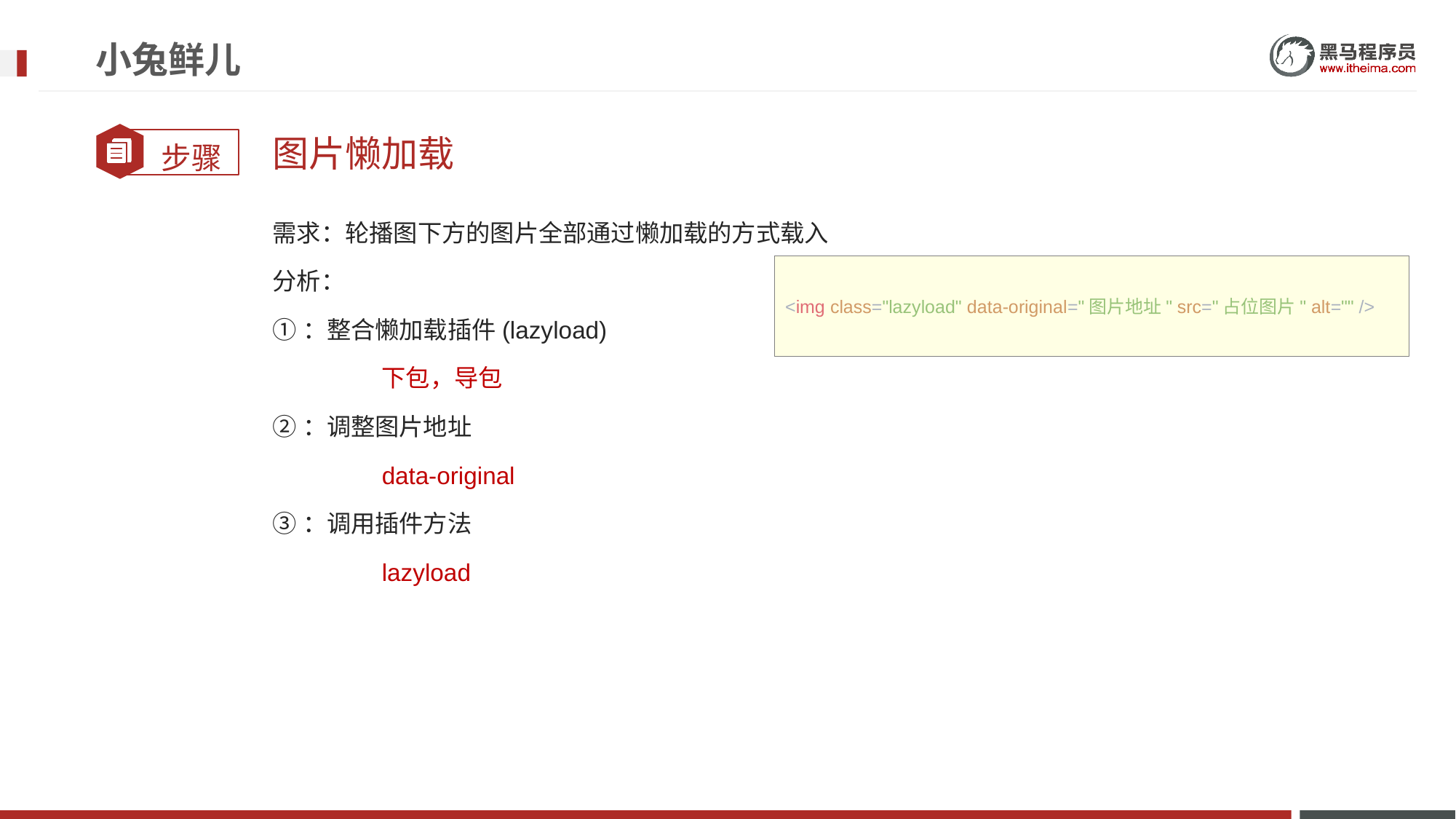

# 小兔鲜儿
图片懒加载
需求：轮播图下方的图片全部通过懒加载的方式载入
分析：
①：整合懒加载插件(lazyload)
	下包，导包
②：调整图片地址
	data-original
③：调用插件方法
	lazyload
<img class="lazyload" data-original="图片地址" src="占位图片" alt="" />